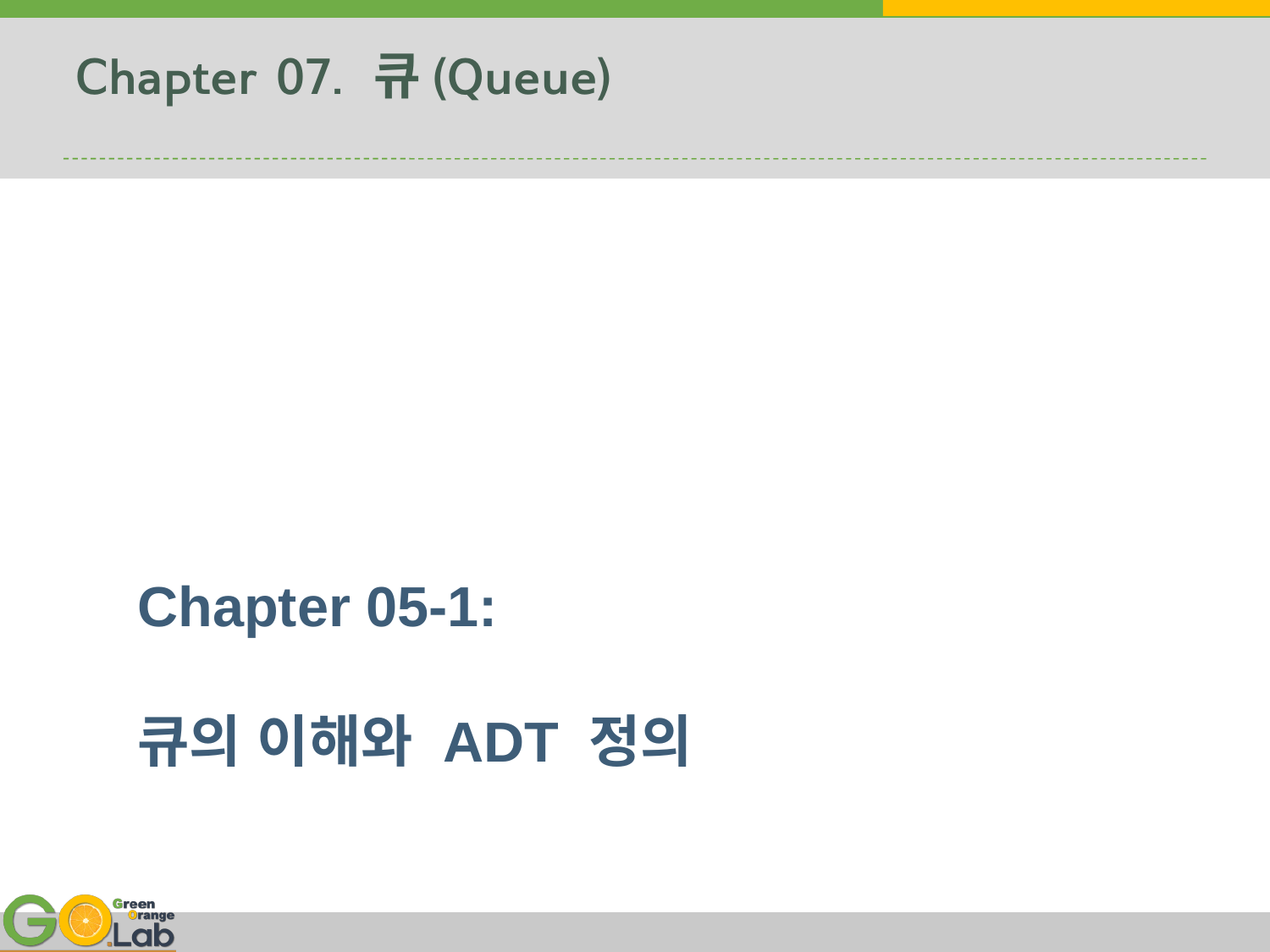

# Chapter 07. 큐(Queue)
Chapter 05-1:
큐의 이해와 ADT 정의